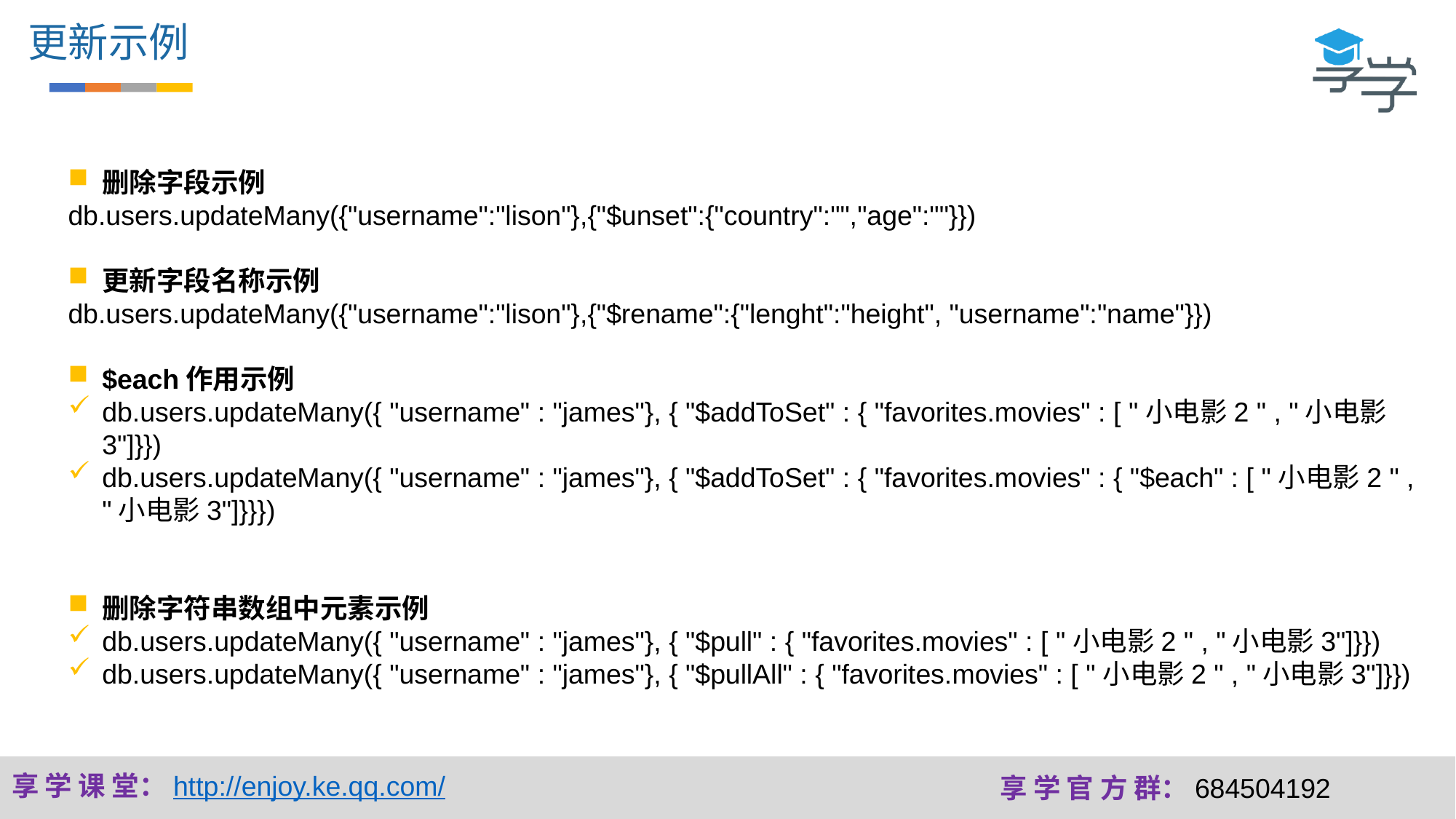

更新示例

删除字段示例
db.users.updateMany({"username":"lison"},{"$unset":{"country":"","age":""}})

更新字段名称示例
db.users.updateMany({"username":"lison"},{"$rename":{"lenght":"height", "username":"name"}})

$each作用示例
db.users.updateMany({ "username" : "james"}, { "$addToSet" : { "favorites.movies" : [ "小电影2 " , "小电影3"]}})
db.users.updateMany({ "username" : "james"}, { "$addToSet" : { "favorites.movies" : { "$each" : [ "小电影2 " , "小电影3"]}}})

删除字符串数组中元素示例
db.users.updateMany({ "username" : "james"}, { "$pull" : { "favorites.movies" : [ "小电影2 " , "小电影3"]}})
db.users.updateMany({ "username" : "james"}, { "$pullAll" : { "favorites.movies" : [ "小电影2 " , "小电影3"]}})